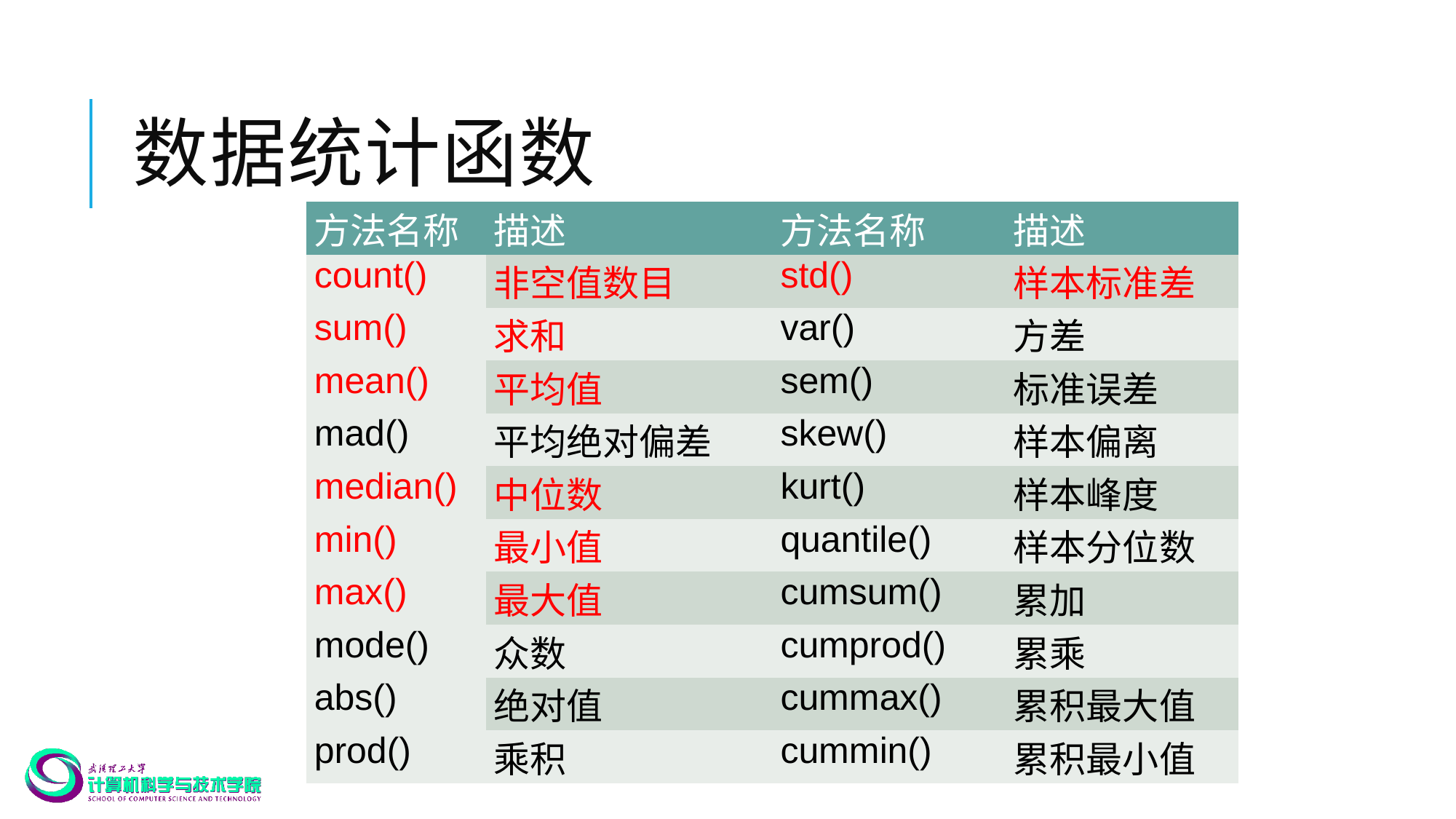

# 数据统计函数
| 方法名称 | 描述 | 方法名称 | 描述 |
| --- | --- | --- | --- |
| count() | 非空值数目 | std() | 样本标准差 |
| sum() | 求和 | var() | 方差 |
| mean() | 平均值 | sem() | 标准误差 |
| mad() | 平均绝对偏差 | skew() | 样本偏离 |
| median() | 中位数 | kurt() | 样本峰度 |
| min() | 最小值 | quantile() | 样本分位数 |
| max() | 最大值 | cumsum() | 累加 |
| mode() | 众数 | cumprod() | 累乘 |
| abs() | 绝对值 | cummax() | 累积最大值 |
| prod() | 乘积 | cummin() | 累积最小值 |